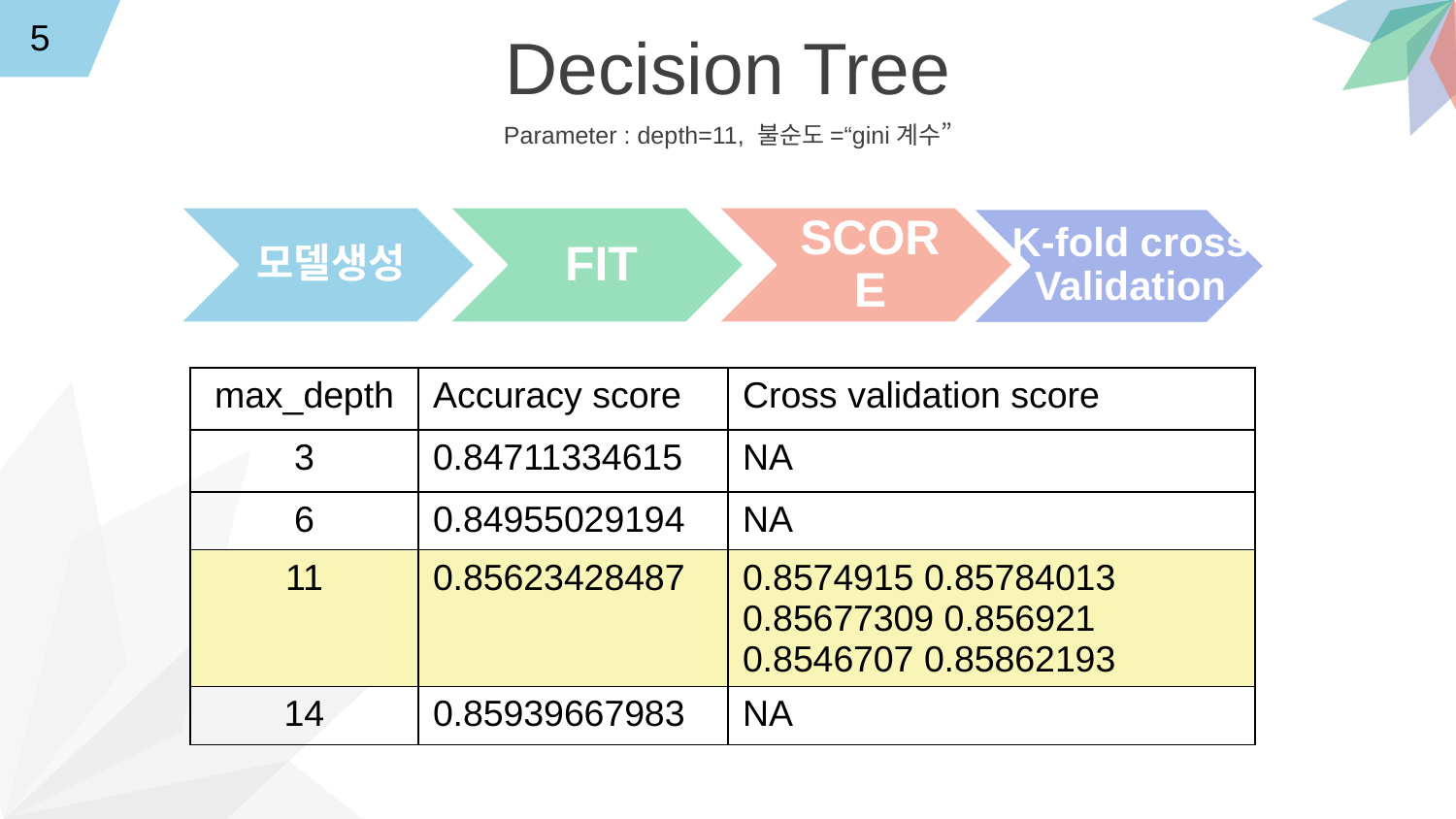

5
Decision Tree
모델생성
FIT
SCORE
K-fold cross Validation

Parameter : depth=11, 불순도=“gini계수”
| max\_depth | Accuracy score | Cross validation score |
| --- | --- | --- |
| 3 | 0.84711334615 | NA |
| 6 | 0.84955029194 | NA |
| 11 | 0.85623428487 | 0.8574915 0.85784013 0.85677309 0.856921 0.8546707 0.85862193 |
| 14 | 0.85939667983 | NA |